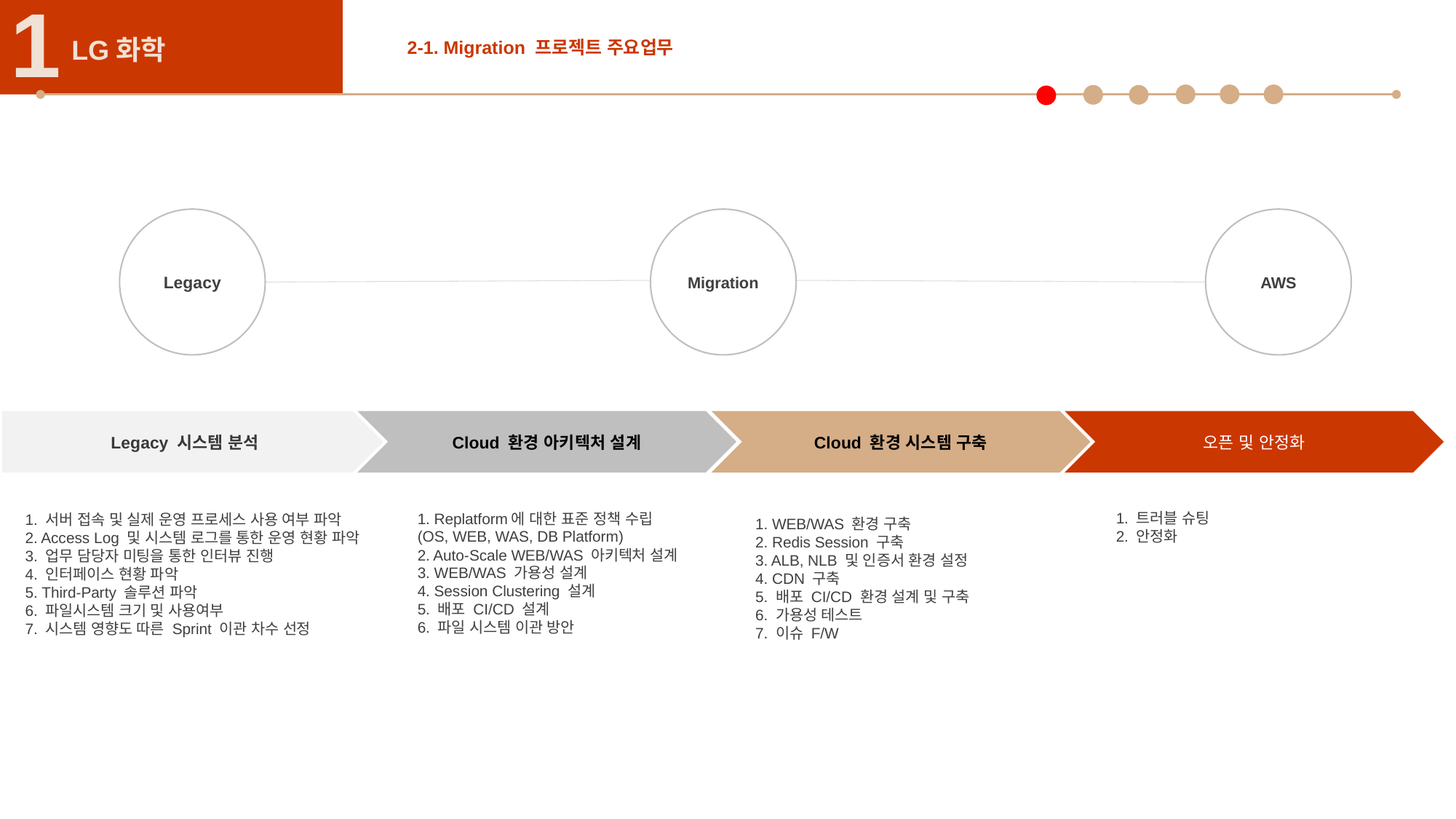

1

LG화학
2-1. Migration 프로젝트 주요업무

Legacy
Migration
AWS
Legacy 시스템 분석
Cloud 환경 아키텍처 설계
Cloud 환경 시스템 구축
오픈 및 안정화
1. Replatform에 대한 표준 정책 수립
(OS, WEB, WAS, DB Platform)
2. Auto-Scale WEB/WAS 아키텍처 설계
3. WEB/WAS 가용성 설계
4. Session Clustering 설계
5. 배포 CI/CD 설계
6. 파일 시스템 이관 방안
1. 트러블 슈팅
2. 안정화
1. 서버 접속 및 실제 운영 프로세스 사용 여부 파악
2. Access Log 및 시스템 로그를 통한 운영 현황 파악
3. 업무 담당자 미팅을 통한 인터뷰 진행
4. 인터페이스 현황 파악
5. Third-Party 솔루션 파악
6. 파일시스템 크기 및 사용여부
7. 시스템 영향도 따른 Sprint 이관 차수 선정
1. WEB/WAS 환경 구축
2. Redis Session 구축
3. ALB, NLB 및 인증서 환경 설정
4. CDN 구축
5. 배포 CI/CD 환경 설계 및 구축
6. 가용성 테스트
7. 이슈 F/W